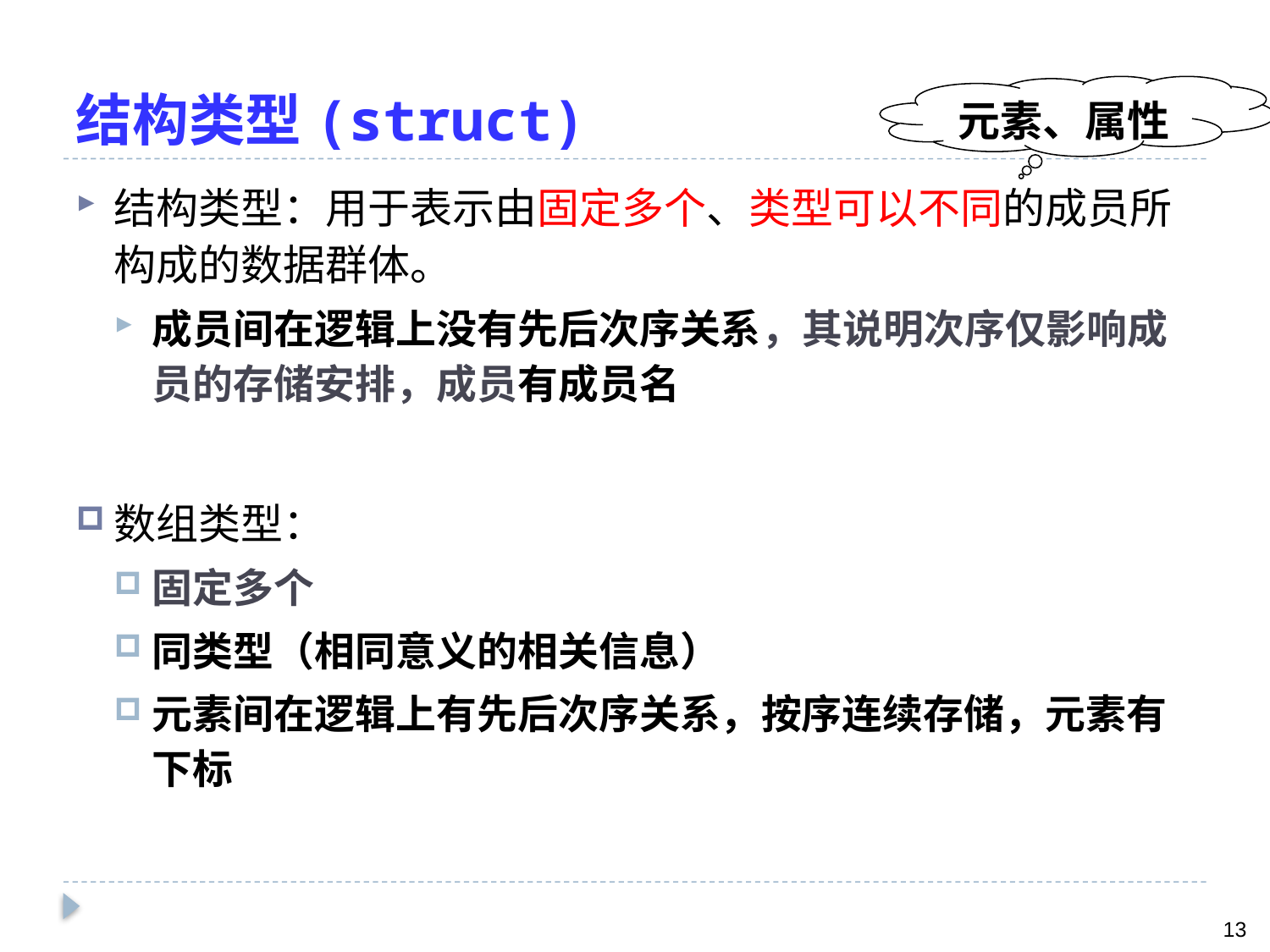

# 结构类型(struct)
元素、属性
结构类型：用于表示由固定多个、类型可以不同的成员所构成的数据群体。
成员间在逻辑上没有先后次序关系，其说明次序仅影响成员的存储安排，成员有成员名

数组类型：
固定多个
同类型（相同意义的相关信息）
元素间在逻辑上有先后次序关系，按序连续存储，元素有下标
13